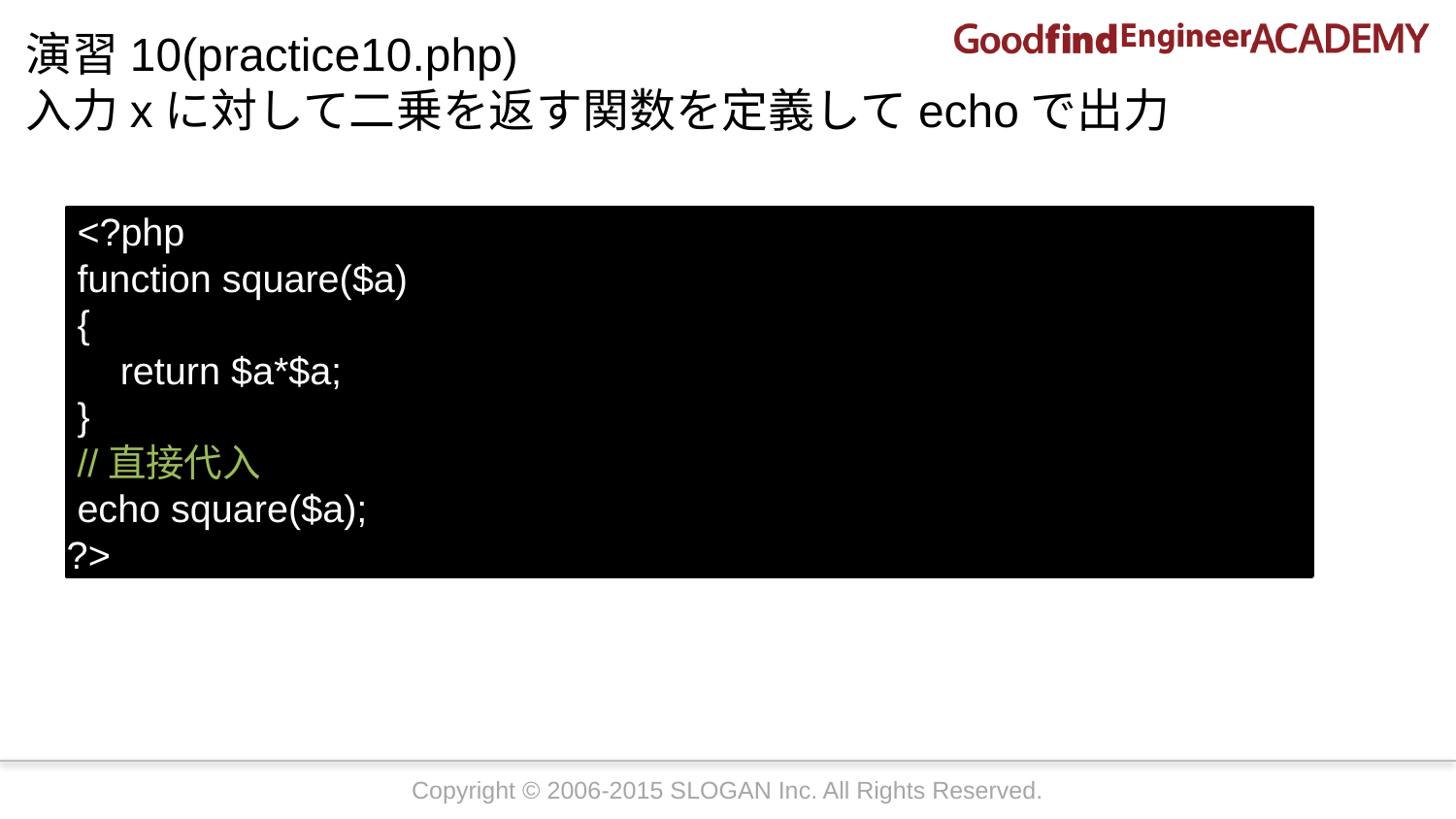

演習10(practice10.php)
入力xに対して二乗を返す関数を定義してechoで出力
 <?php
 function square($a)
 {
     return $a*$a;
 }
 //直接代入
 echo square($a);
?>